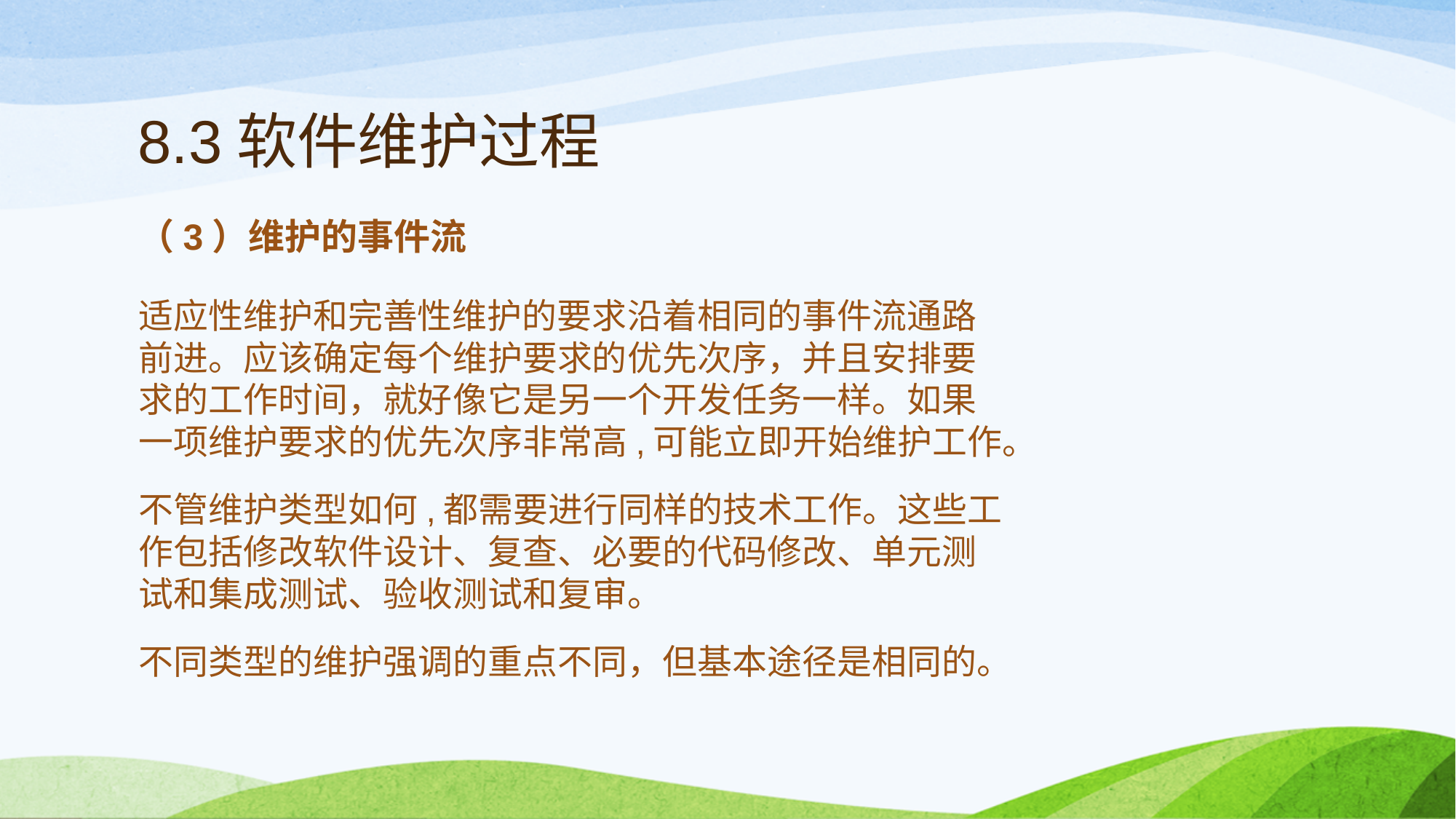

# 8.3软件维护过程
（3）维护的事件流
适应性维护和完善性维护的要求沿着相同的事件流通路前进。应该确定每个维护要求的优先次序，并且安排要求的工作时间，就好像它是另一个开发任务一样。如果一项维护要求的优先次序非常高,可能立即开始维护工作。
不管维护类型如何,都需要进行同样的技术工作。这些工作包括修改软件设计、复查、必要的代码修改、单元测试和集成测试、验收测试和复审。
不同类型的维护强调的重点不同，但基本途径是相同的。